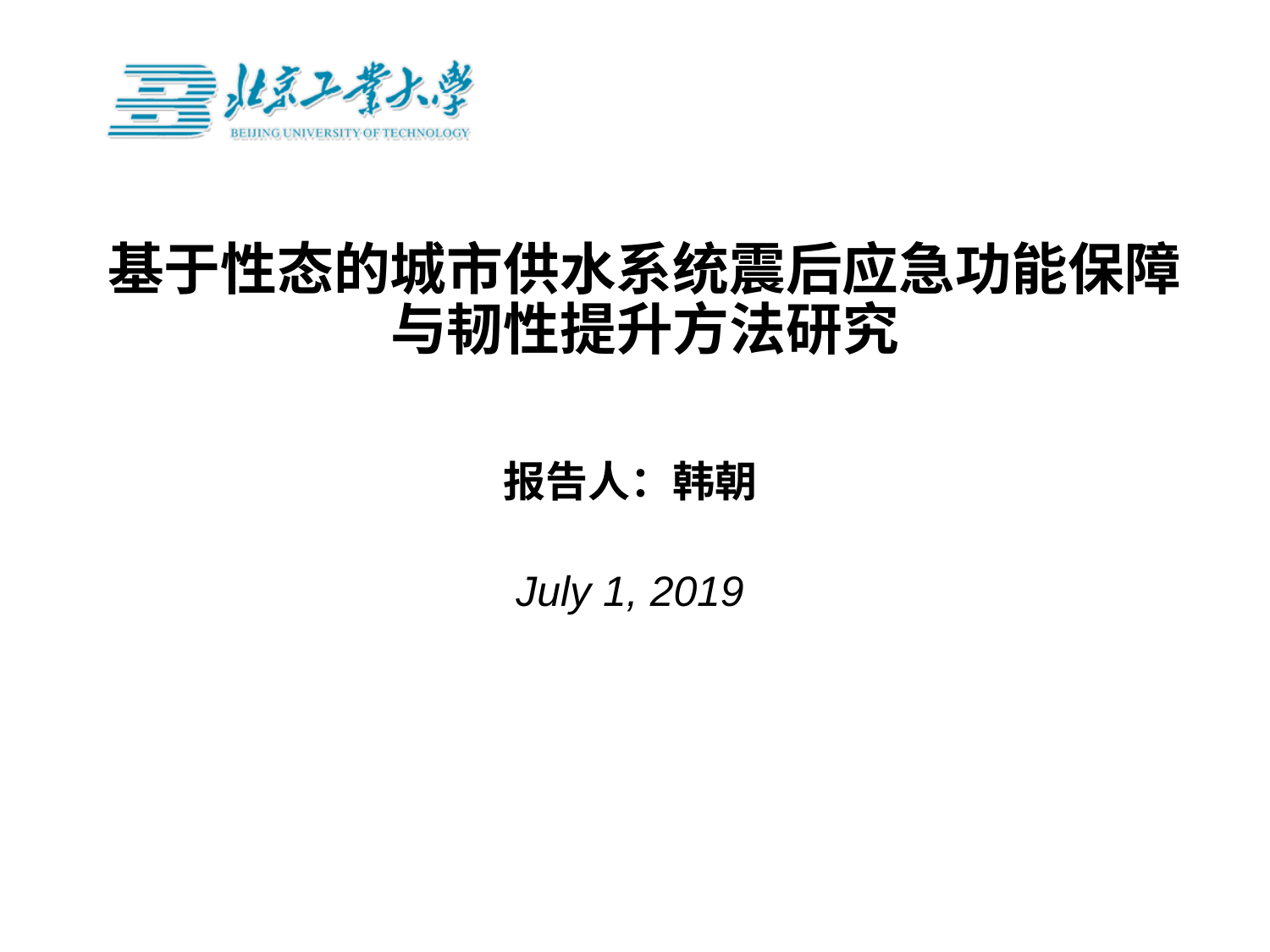

# 基于性态的城市供水系统震后应急功能保障与韧性提升方法研究

报告人：韩朝
July 1, 2019